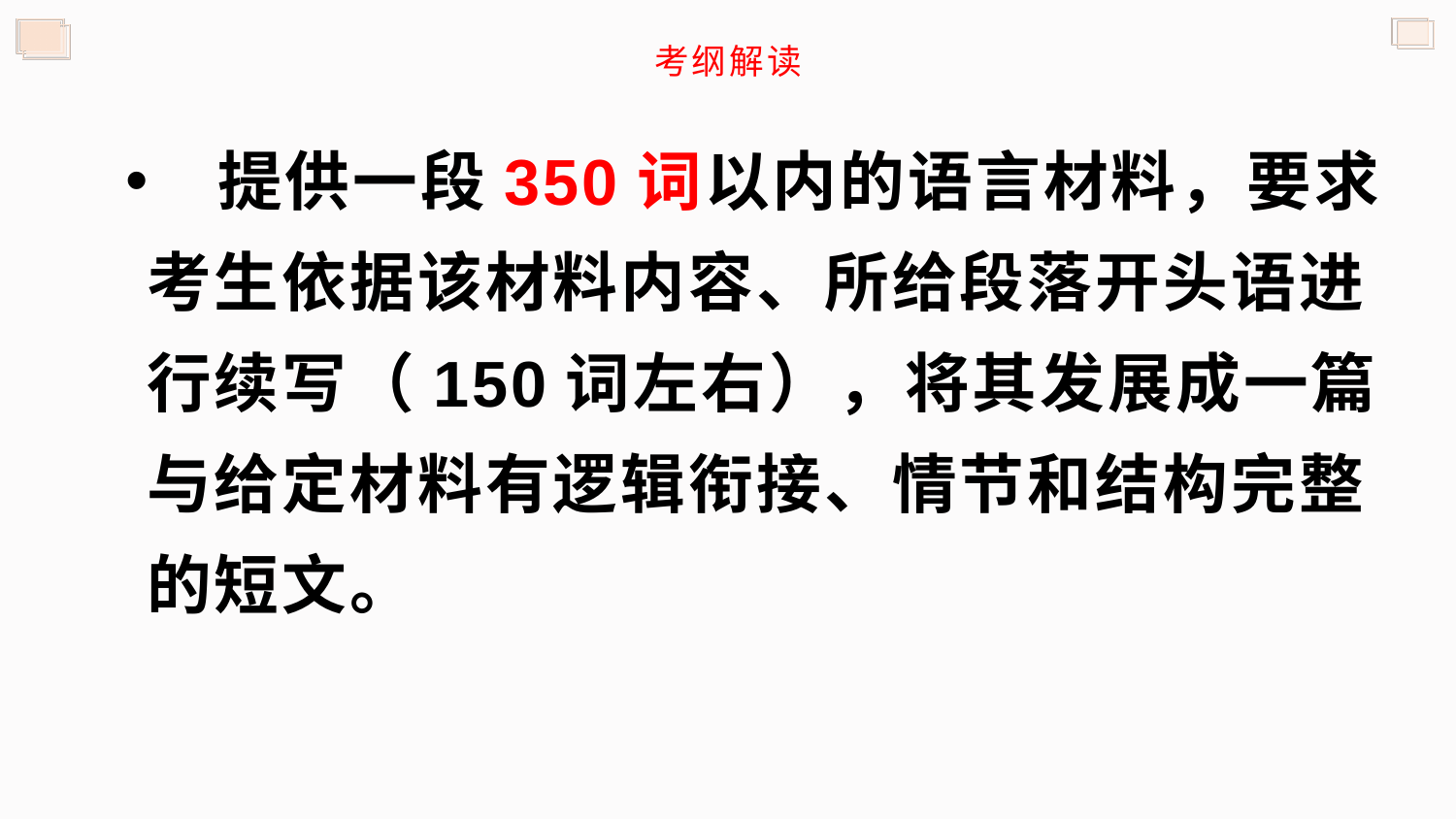

# 考纲解读
   提供一段350词以内的语言材料，要求考生依据该材料内容、所给段落开头语进行续写（150词左右），将其发展成一篇与给定材料有逻辑衔接、情节和结构完整的短文。